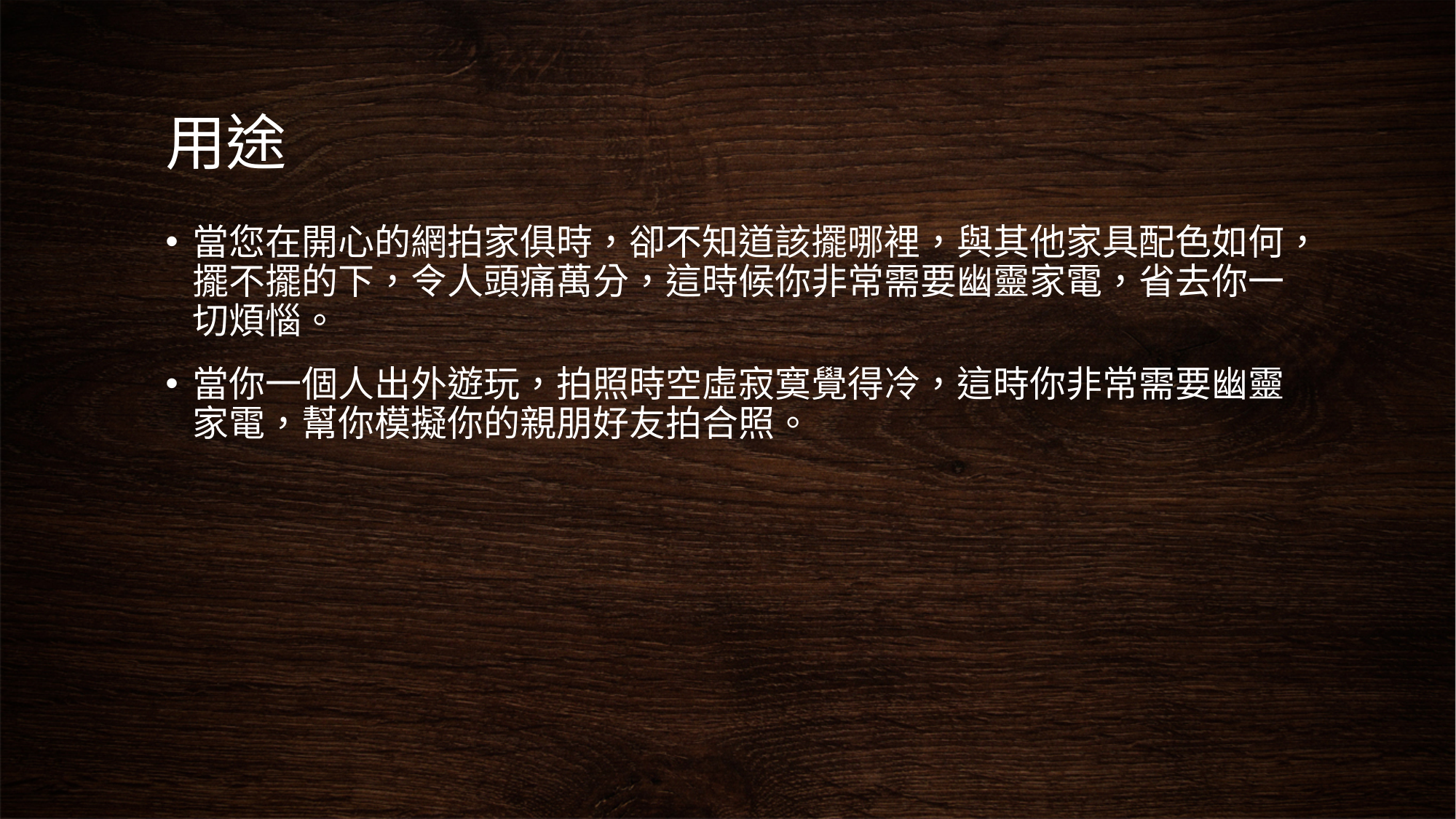

# 用途
當您在開心的網拍家俱時，卻不知道該擺哪裡，與其他家具配色如何，擺不擺的下，令人頭痛萬分，這時候你非常需要幽靈家電，省去你一切煩惱。
當你一個人出外遊玩，拍照時空虛寂寞覺得冷，這時你非常需要幽靈家電，幫你模擬你的親朋好友拍合照。